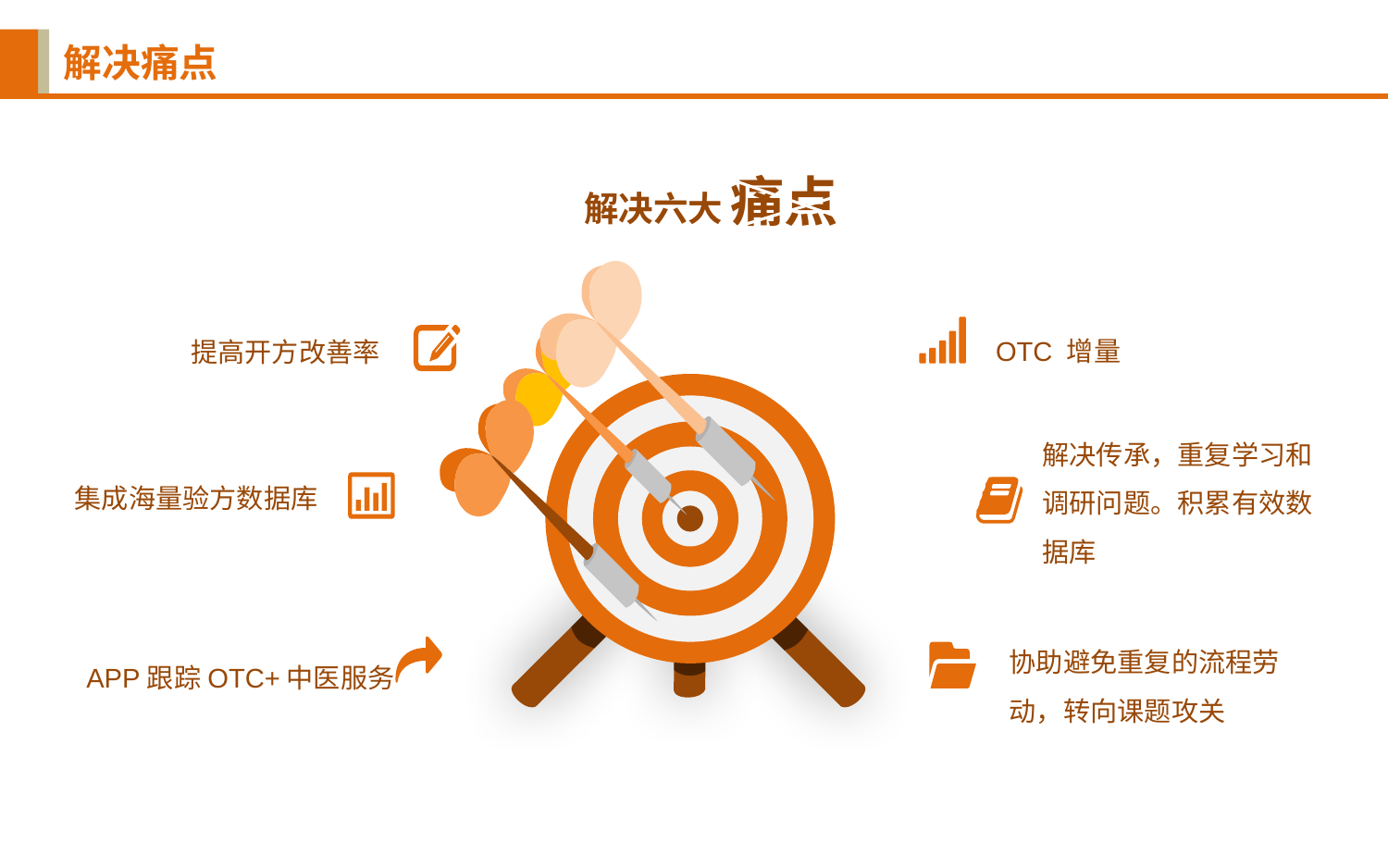

解决痛点

解决六大 痛点

OTC 增量

提高开方改善率

解决传承，重复学习和
调研问题。积累有效数据库

集成海量验方数据库

协助避免重复的流程劳动，转向课题攻关

APP跟踪OTC+中医服务